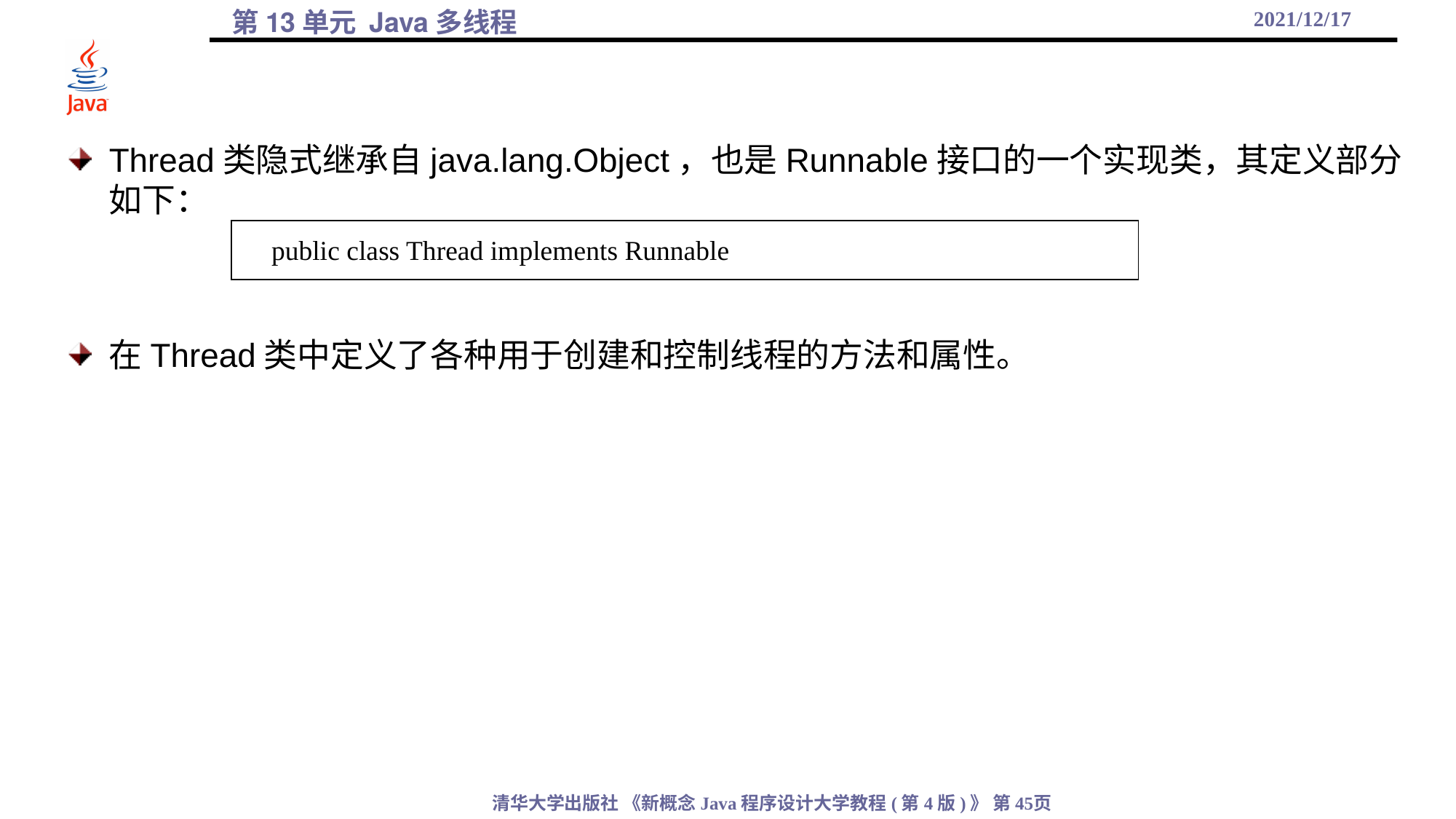

2021/12/17
Thread类隐式继承自java.lang.Object，也是Runnable接口的一个实现类，其定义部分如下：

在Thread类中定义了各种用于创建和控制线程的方法和属性。
| public class Thread implements Runnable |
| --- |